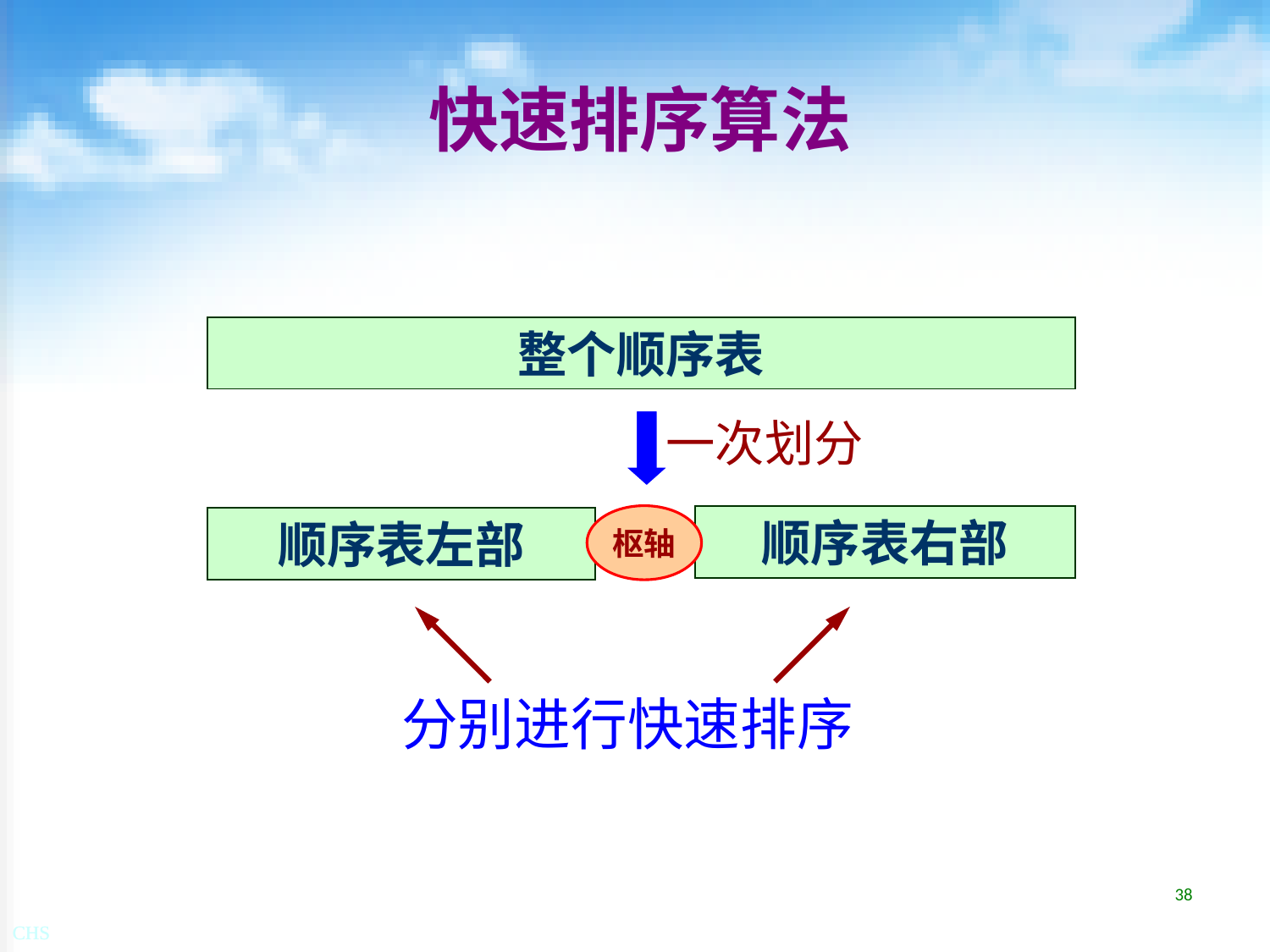

# 快速排序算法
整个顺序表
一次划分

枢轴
顺序表右部
顺序表左部

分别进行快速排序
38